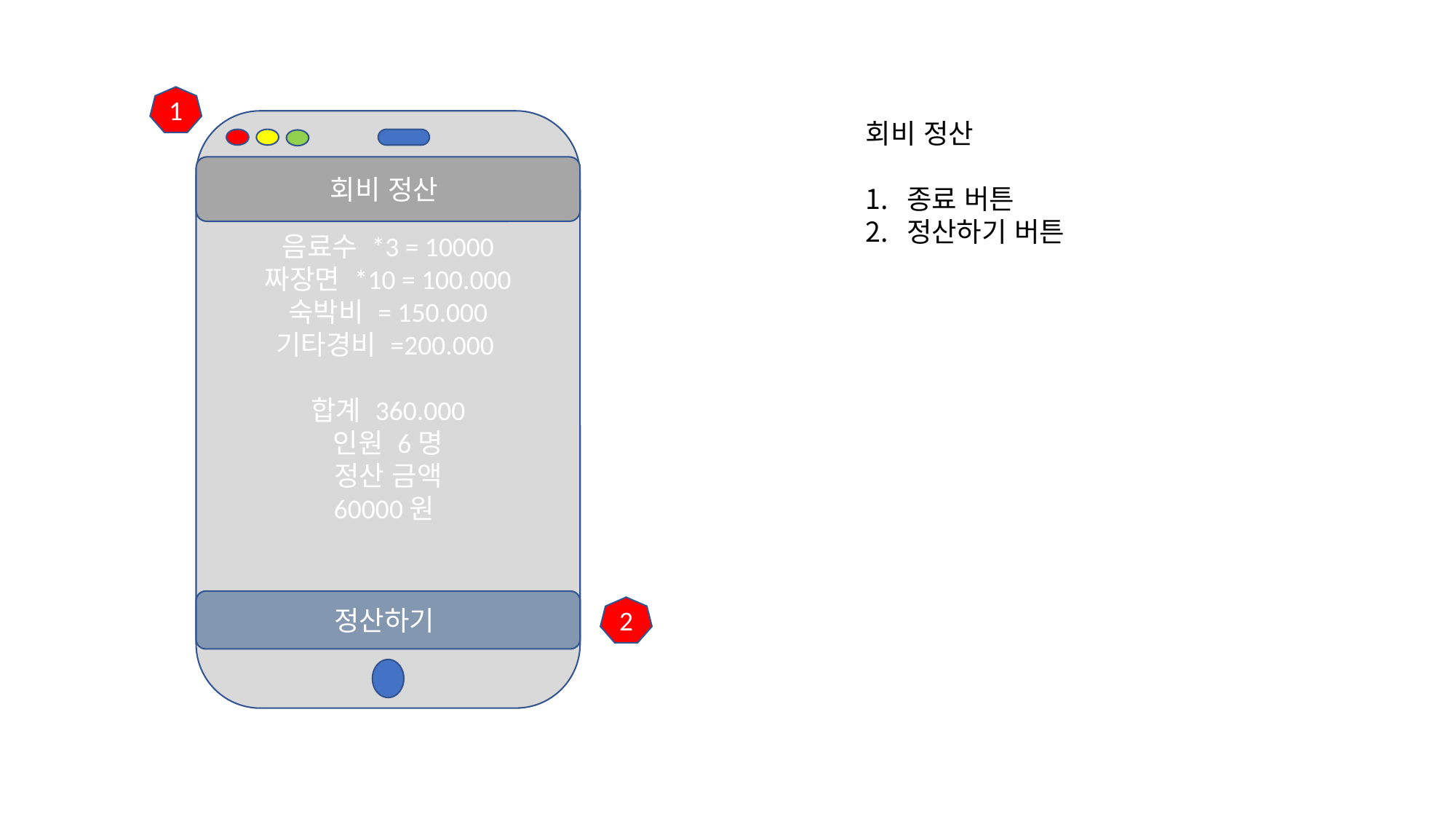

1
음료수 *3 = 10000
짜장면 *10 = 100.000
숙박비 = 150.000
기타경비 =200.000

합계 360.000
인원 6명
정산 금액
60000원

회비 정산

종료 버튼
정산하기 버튼

회비 정산
정산하기
2